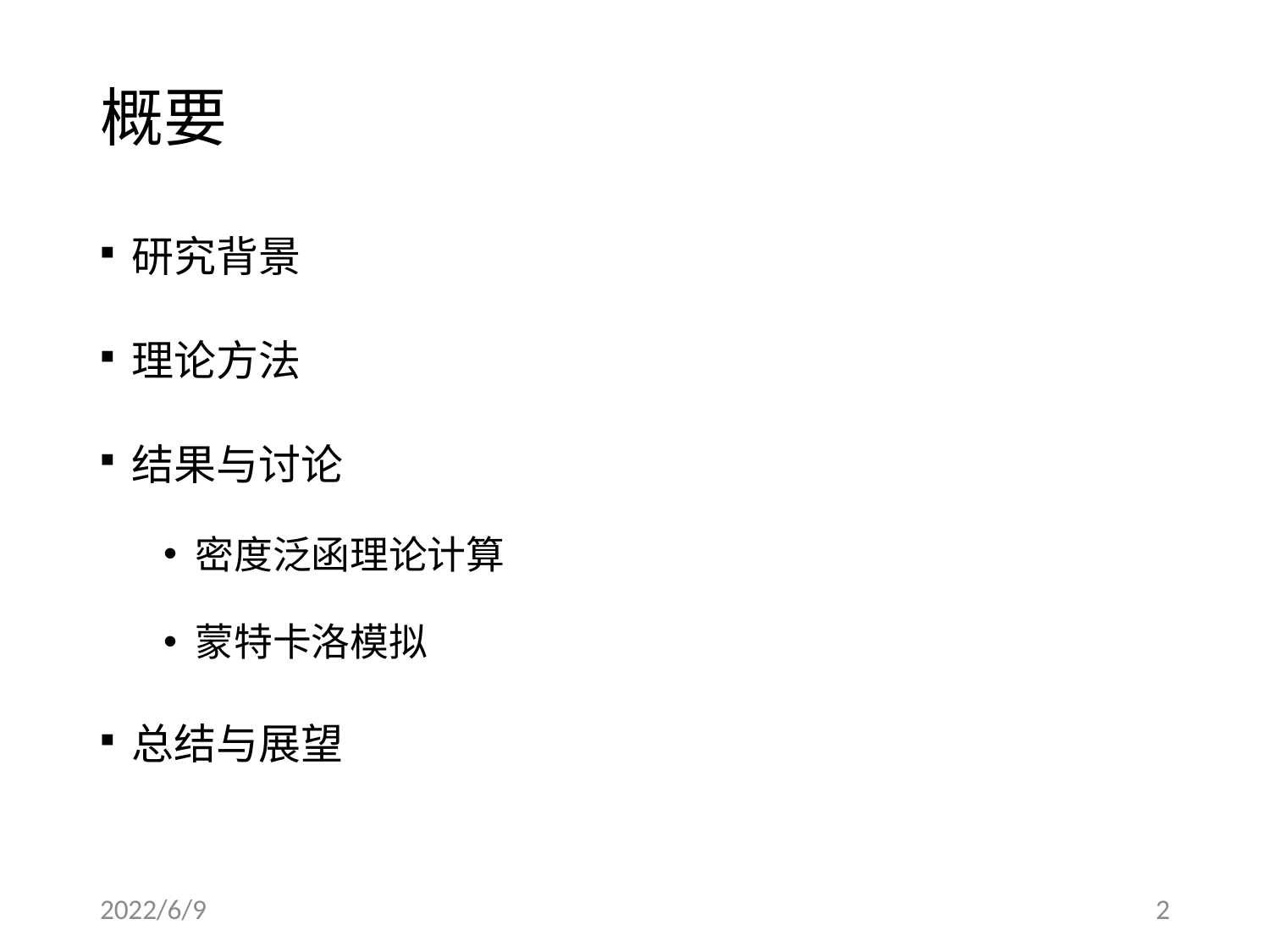

# 概要
研究背景
理论方法
结果与讨论
密度泛函理论计算
蒙特卡洛模拟
总结与展望
2022/6/9
2